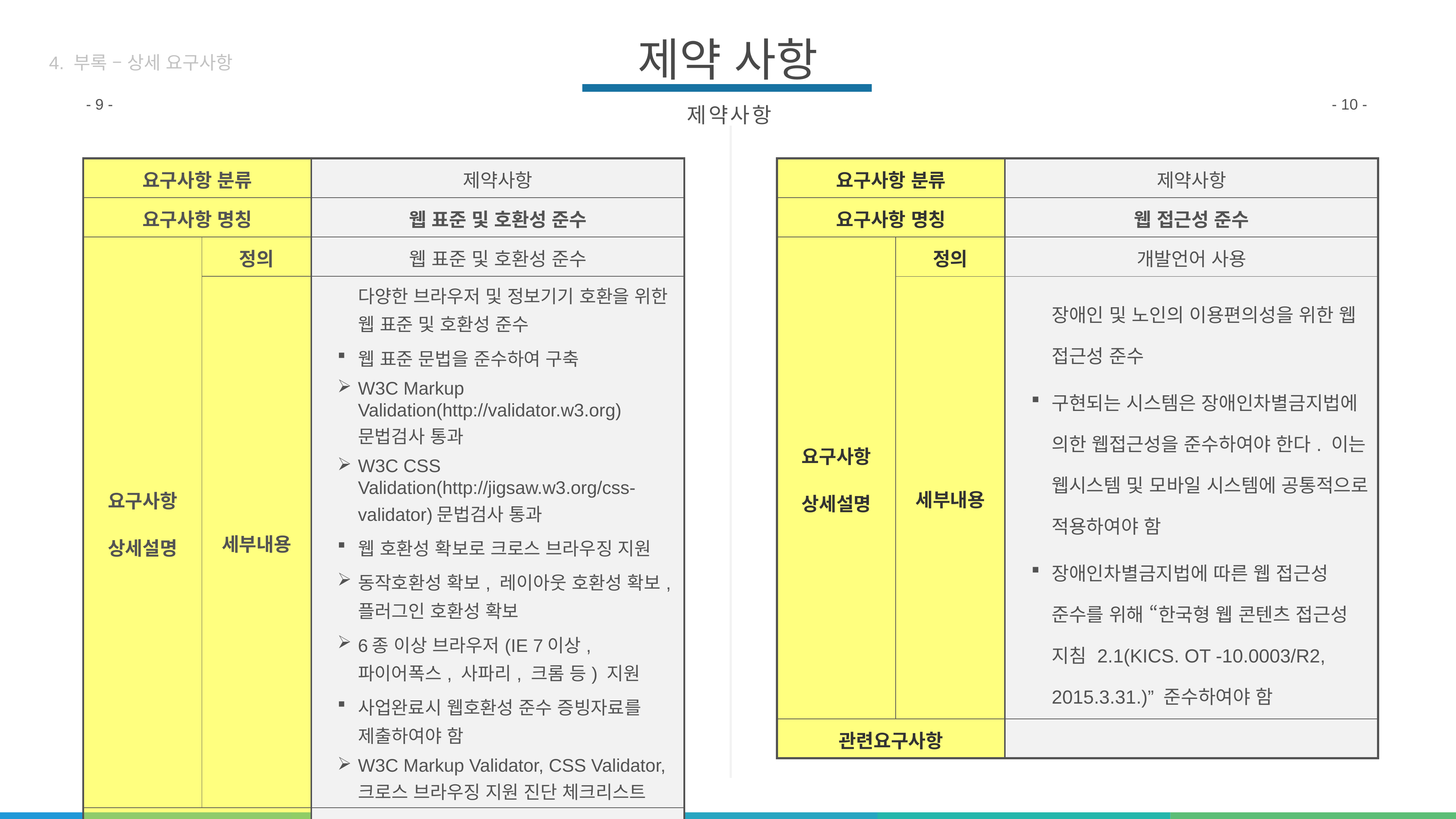

제약 사항
4. 부록 – 상세 요구사항

제약사항
- 9 -
- 10 -
| 요구사항 분류 |  | 제약사항 |
| --- | --- | --- |
| 요구사항 명칭 |  | 웹 접근성 준수 |
| 요구사항 상세설명 | 정의 | 개발언어 사용 |
|  | 세부내용 | 장애인 및 노인의 이용편의성을 위한 웹 접근성 준수 구현되는 시스템은 장애인차별금지법에 의한 웹접근성을 준수하여야 한다. 이는 웹시스템 및 모바일 시스템에 공통적으로 적용하여야 함 장애인차별금지법에 따른 웹 접근성 준수를 위해 “한국형 웹 콘텐츠 접근성 지침 2.1(KICS. OT -10.0003/R2, 2015.3.31.)” 준수하여야 함 |
| 관련요구사항 |  |  |
| 요구사항 분류 |  | 제약사항 |
| --- | --- | --- |
| 요구사항 명칭 |  | 웹 표준 및 호환성 준수 |
| 요구사항 상세설명 | 정의 | 웹 표준 및 호환성 준수 |
|  | 세부내용 | 다양한 브라우저 및 정보기기 호환을 위한 웹 표준 및 호환성 준수 웹 표준 문법을 준수하여 구축 W3C Markup Validation(http://validator.w3.org)문법검사 통과 W3C CSS Validation(http://jigsaw.w3.org/css-validator)문법검사 통과 웹 호환성 확보로 크로스 브라우징 지원 동작호환성 확보, 레이아웃 호환성 확보, 플러그인 호환성 확보 6종 이상 브라우저(IE 7이상, 파이어폭스, 사파리, 크롬 등) 지원 사업완료시 웹호환성 준수 증빙자료를 제출하여야 함 W3C Markup Validator, CSS Validator, 크로스 브라우징 지원 진단 체크리스트 |
| 관련요구사항 |  |  |